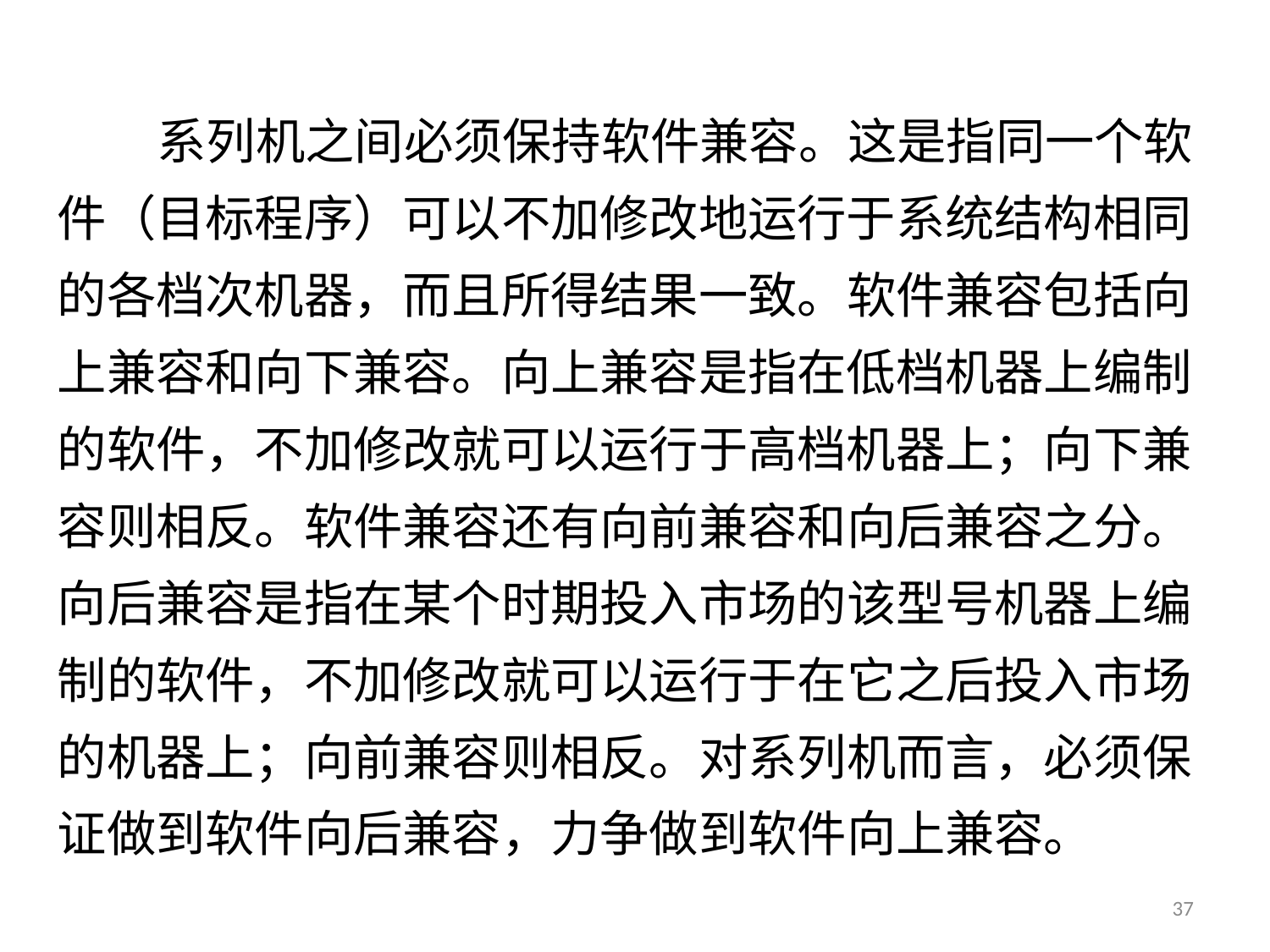

系列机之间必须保持软件兼容。这是指同一个软件（目标程序）可以不加修改地运行于系统结构相同的各档次机器，而且所得结果一致。软件兼容包括向上兼容和向下兼容。向上兼容是指在低档机器上编制的软件，不加修改就可以运行于高档机器上；向下兼容则相反。软件兼容还有向前兼容和向后兼容之分。向后兼容是指在某个时期投入市场的该型号机器上编制的软件，不加修改就可以运行于在它之后投入市场的机器上；向前兼容则相反。对系列机而言，必须保证做到软件向后兼容，力争做到软件向上兼容。
37